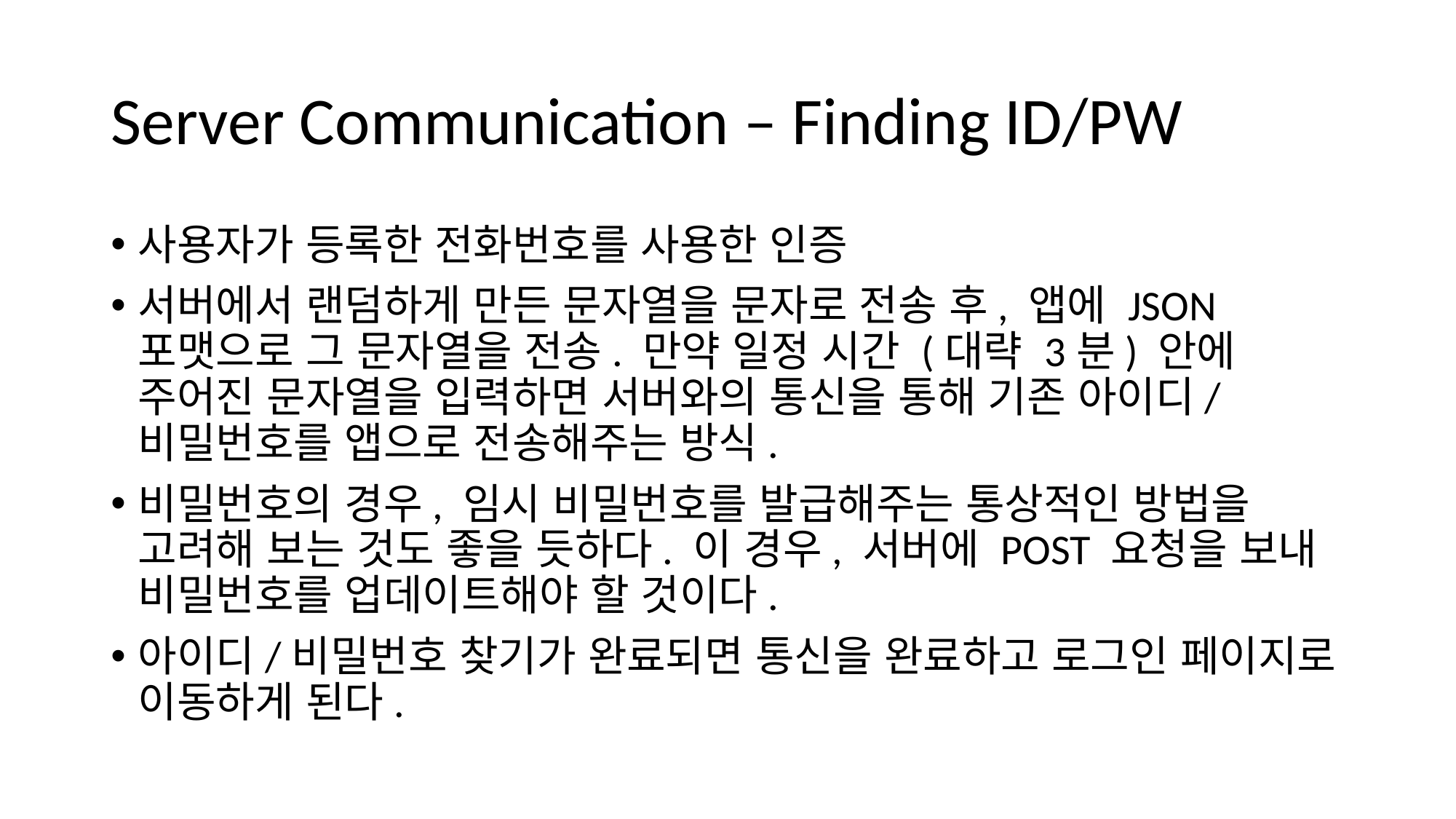

# Server Communication – Finding ID/PW
사용자가 등록한 전화번호를 사용한 인증
서버에서 랜덤하게 만든 문자열을 문자로 전송 후, 앱에 JSON 포맷으로 그 문자열을 전송. 만약 일정 시간 (대략 3분) 안에 주어진 문자열을 입력하면 서버와의 통신을 통해 기존 아이디/비밀번호를 앱으로 전송해주는 방식.
비밀번호의 경우, 임시 비밀번호를 발급해주는 통상적인 방법을 고려해 보는 것도 좋을 듯하다. 이 경우, 서버에 POST 요청을 보내 비밀번호를 업데이트해야 할 것이다.
아이디/비밀번호 찾기가 완료되면 통신을 완료하고 로그인 페이지로 이동하게 된다.